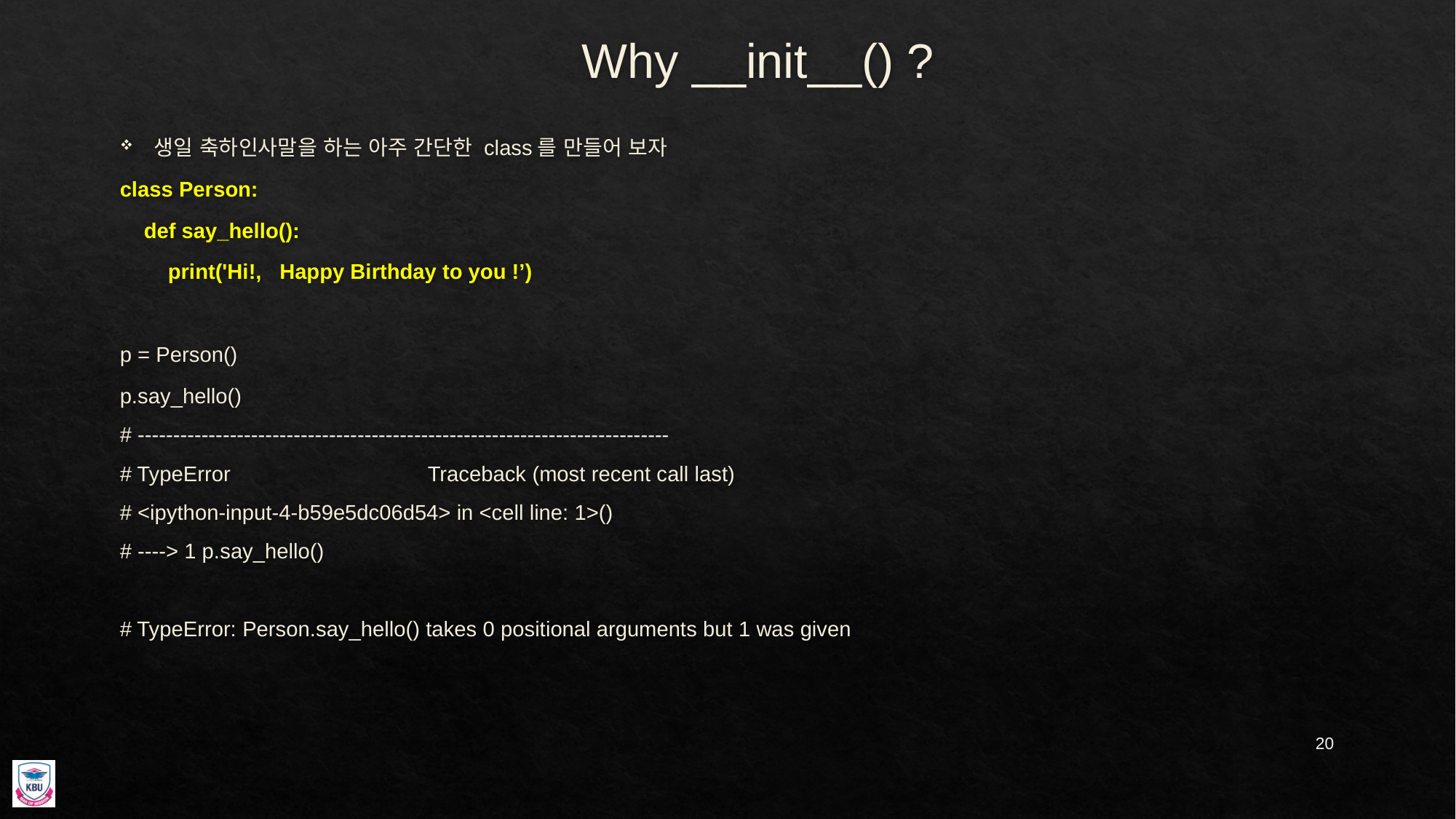

# Why __init__() ?
생일 축하인사말을 하는 아주 간단한 class를 만들어 보자
class Person:
    def say_hello():
        print('Hi!,   Happy Birthday to you !’)

p = Person()
p.say_hello()
# ---------------------------------------------------------------------------
# TypeError                                 Traceback (most recent call last)
# <ipython-input-4-b59e5dc06d54> in <cell line: 1>()
# ----> 1 p.say_hello()

# TypeError: Person.say_hello() takes 0 positional arguments but 1 was given

20